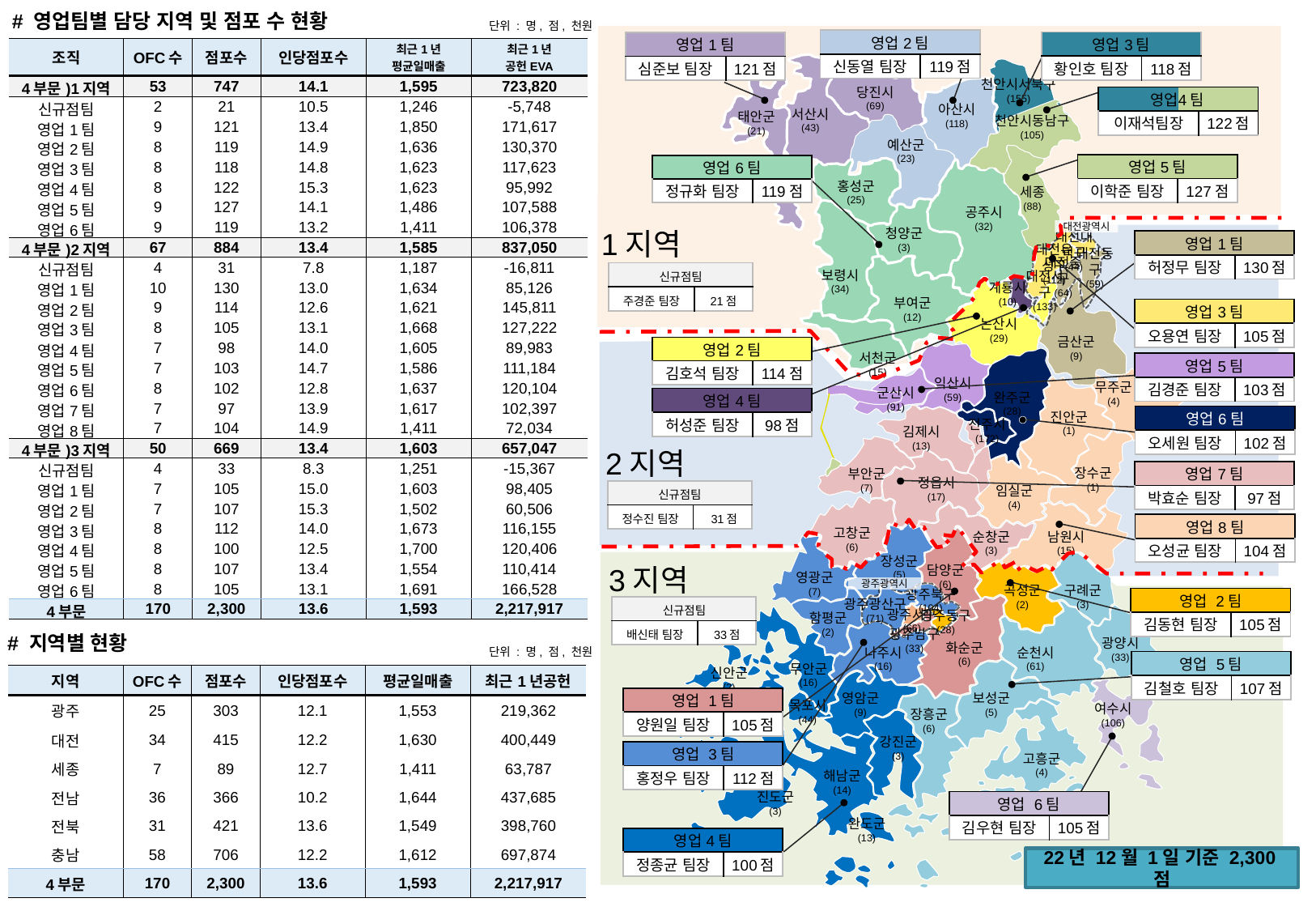

# 영업팀별 담당 지역 및 점포 수 현황
단위 : 명, 점, 천원

| 영업2팀 |  |
| --- | --- |
| 신동열 팀장 | 119점 |
| 영업3팀 |  |
| --- | --- |
| 황인호 팀장 | 118점 |
| 영업1팀 |  |
| --- | --- |
| 심준보 팀장 | 121점 |
| 조직 | OFC수 | 점포수 | 인당점포수 | 최근1년 평균일매출 | 최근1년 공헌EVA |
| --- | --- | --- | --- | --- | --- |
| 4부문)1지역 | 53 | 747 | 14.1 | 1,595 | 723,820 |
| 신규점팀 | 2 | 21 | 10.5 | 1,246 | -5,748 |
| 영업1팀 | 9 | 121 | 13.4 | 1,850 | 171,617 |
| 영업2팀 | 8 | 119 | 14.9 | 1,636 | 130,370 |
| 영업3팀 | 8 | 118 | 14.8 | 1,623 | 117,623 |
| 영업4팀 | 8 | 122 | 15.3 | 1,623 | 95,992 |
| 영업5팀 | 9 | 127 | 14.1 | 1,486 | 107,588 |
| 영업6팀 | 9 | 119 | 13.2 | 1,411 | 106,378 |
| 4부문)2지역 | 67 | 884 | 13.4 | 1,585 | 837,050 |
| 신규점팀 | 4 | 31 | 7.8 | 1,187 | -16,811 |
| 영업1팀 | 10 | 130 | 13.0 | 1,634 | 85,126 |
| 영업2팀 | 9 | 114 | 12.6 | 1,621 | 145,811 |
| 영업3팀 | 8 | 105 | 13.1 | 1,668 | 127,222 |
| 영업4팀 | 7 | 98 | 14.0 | 1,605 | 89,983 |
| 영업5팀 | 7 | 103 | 14.7 | 1,586 | 111,184 |
| 영업6팀 | 8 | 102 | 12.8 | 1,637 | 120,104 |
| 영업7팀 | 7 | 97 | 13.9 | 1,617 | 102,397 |
| 영업8팀 | 7 | 104 | 14.9 | 1,411 | 72,034 |
| 4부문)3지역 | 50 | 669 | 13.4 | 1,603 | 657,047 |
| 신규점팀 | 4 | 33 | 8.3 | 1,251 | -15,367 |
| 영업1팀 | 7 | 105 | 15.0 | 1,603 | 98,405 |
| 영업2팀 | 7 | 107 | 15.3 | 1,502 | 60,506 |
| 영업3팀 | 8 | 112 | 14.0 | 1,673 | 116,155 |
| 영업4팀 | 8 | 100 | 12.5 | 1,700 | 120,406 |
| 영업5팀 | 8 | 107 | 13.4 | 1,554 | 110,414 |
| 영업6팀 | 8 | 105 | 13.1 | 1,691 | 166,528 |
| 4부문 | 170 | 2,300 | 13.6 | 1,593 | 2,217,917 |

천안시서북구
(155)
당진시
(69)
아산시
(118)
서산시
(43)
태안군
(21)
천안시동남구
(105)
예산군
(23)
홍성군
(25)
세종
(88)
공주시
(32)
대전광역시
청양군
(3)
대전대덕구
(44)
대전유성구
(112)
대전동구
(59)
대전중구
(64)
보령시
(34)
대전서구
(133)
계룡시
(10)
부여군
(12)
논산시
(29)
금산군
(9)
서천군
(15)
익산시
(59)
무주군
(4)
완주군
(28)
군산시
(91)
진안군
(1)
김제시
(13)
전주시
(172)
부안군
(7)
장수군
(1)
정읍시
(17)
임실군
(4)
고창군
(6)
순창군
(3)
남원시
(15)
장성군
(5)
담양군
(6)
영광군
(7)
광주광역시
곡성군
(2)
구례군
(3)
광주북구
(104)
광주광산구
(71)
함평군
(2)
광주서구
(66)
광주동구
(28)
광주남구
(33)
광양시
(33)
화순군
(6)
나주시
(16)
순천시
(61)
무안군
(16)
신안군
(2)
영암군
(9)
보성군
(5)
목포시
(44)
여수시
(106)
장흥군
(6)
강진군
(3)
고흥군
(4)
해남군
(14)
진도군
(3)
완도군
(13)
| 영업 | 4팀 |  |
| --- | --- | --- |
| 이재석팀장 |  | 122점 |

| 영업5팀 |  |
| --- | --- |
| 이학준 팀장 | 127점 |
| 영업6팀 |  |
| --- | --- |
| 정규화 팀장 | 119점 |

1지역

| 영업1팀 |  |
| --- | --- |
| 허정무 팀장 | 130점 |

| 신규점팀 |  |
| --- | --- |
| 주경준 팀장 | 21점 |

| 영업3팀 |  |
| --- | --- |
| 오용연 팀장 | 105점 |

| 영업2팀 |  |
| --- | --- |
| 김호석 팀장 | 114점 |
| 영업5팀 |  |
| --- | --- |
| 김경준 팀장 | 103점 |

| 영업4팀 |  |
| --- | --- |
| 허성준 팀장 | 98점 |

| 영업6팀 |  |
| --- | --- |
| 오세원 팀장 | 102점 |
2지역
| 영업7팀 |  |
| --- | --- |
| 박효순 팀장 | 97점 |
| 신규점팀 |  |
| --- | --- |
| 정수진 팀장 | 31점 |

| 영업8팀 |  |
| --- | --- |
| 오성균 팀장 | 104점 |

3지역

| 영업 2팀 |  |
| --- | --- |
| 김동현 팀장 | 105점 |
| 신규점팀 |  |
| --- | --- |
| 배신태 팀장 | 33점 |
# 지역별 현황
단위 : 명, 점, 천원

| 영업 5팀 |  |
| --- | --- |
| 김철호 팀장 | 107점 |
| 지역 | OFC수 | 점포수 | 인당점포수 | 평균일매출 | 최근1년공헌 |
| --- | --- | --- | --- | --- | --- |
| 광주 | 25 | 303 | 12.1 | 1,553 | 219,362 |
| 대전 | 34 | 415 | 12.2 | 1,630 | 400,449 |
| 세종 | 7 | 89 | 12.7 | 1,411 | 63,787 |
| 전남 | 36 | 366 | 10.2 | 1,644 | 437,685 |
| 전북 | 31 | 421 | 13.6 | 1,549 | 398,760 |
| 충남 | 58 | 706 | 12.2 | 1,612 | 697,874 |
| 4부문 | 170 | 2,300 | 13.6 | 1,593 | 2,217,917 |
| 영업 1팀 |  |
| --- | --- |
| 양원일 팀장 | 105점 |

| 영업 3팀 |  |
| --- | --- |
| 홍정우 팀장 | 112점 |
| 영업 6팀 |  |
| --- | --- |
| 김우현 팀장 | 105점 |

| 영업4팀 |  |
| --- | --- |
| 정종균 팀장 | 100점 |
22년 12월 1일 기준 2,300점